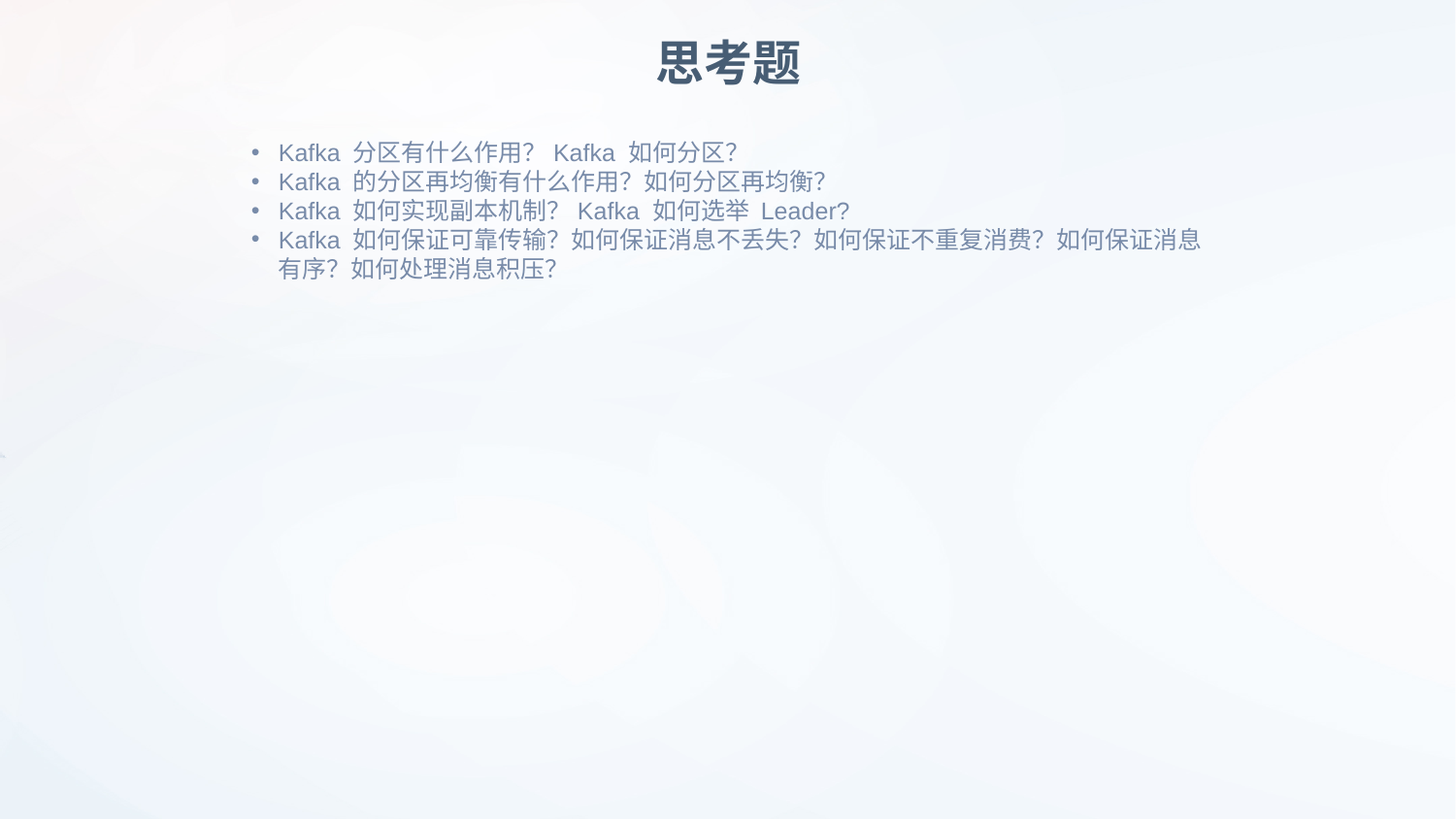

思考题
Kafka 分区有什么作用？Kafka 如何分区？
Kafka 的分区再均衡有什么作用？如何分区再均衡？
Kafka 如何实现副本机制？Kafka 如何选举 Leader?
Kafka 如何保证可靠传输？如何保证消息不丢失？如何保证不重复消费？如何保证消息有序？如何处理消息积压？